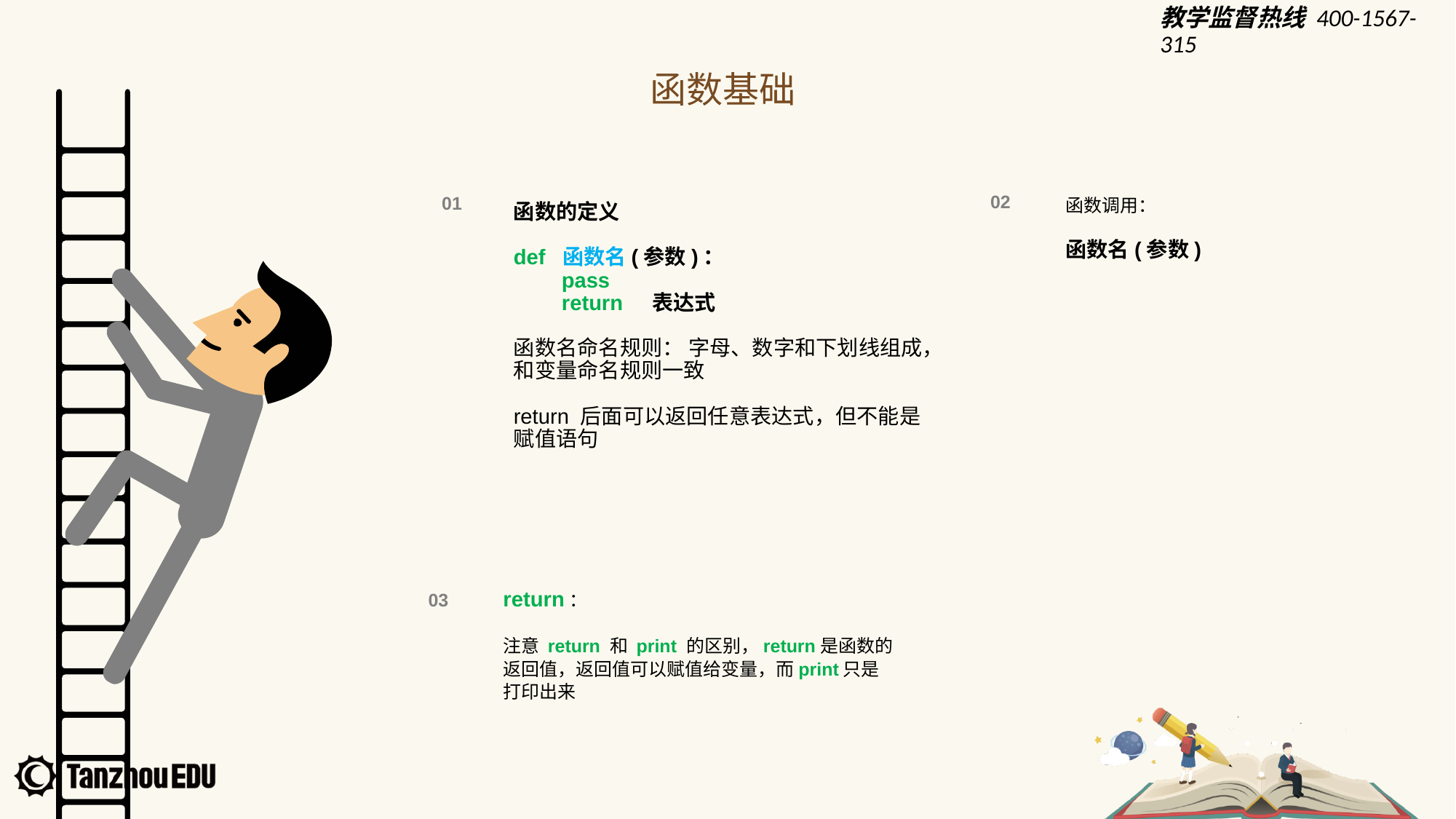

函数基础

01
02
函数调用：

函数名(参数)
函数的定义

def  函数名(参数)：
        pass
        return    表达式

函数名命名规则： 字母、数字和下划线组成，和变量命名规则一致

return 后面可以返回任意表达式，但不能是赋值语句
return：

注意 return 和 print 的区别，return是函数的返回值，返回值可以赋值给变量，而print只是打印出来
03